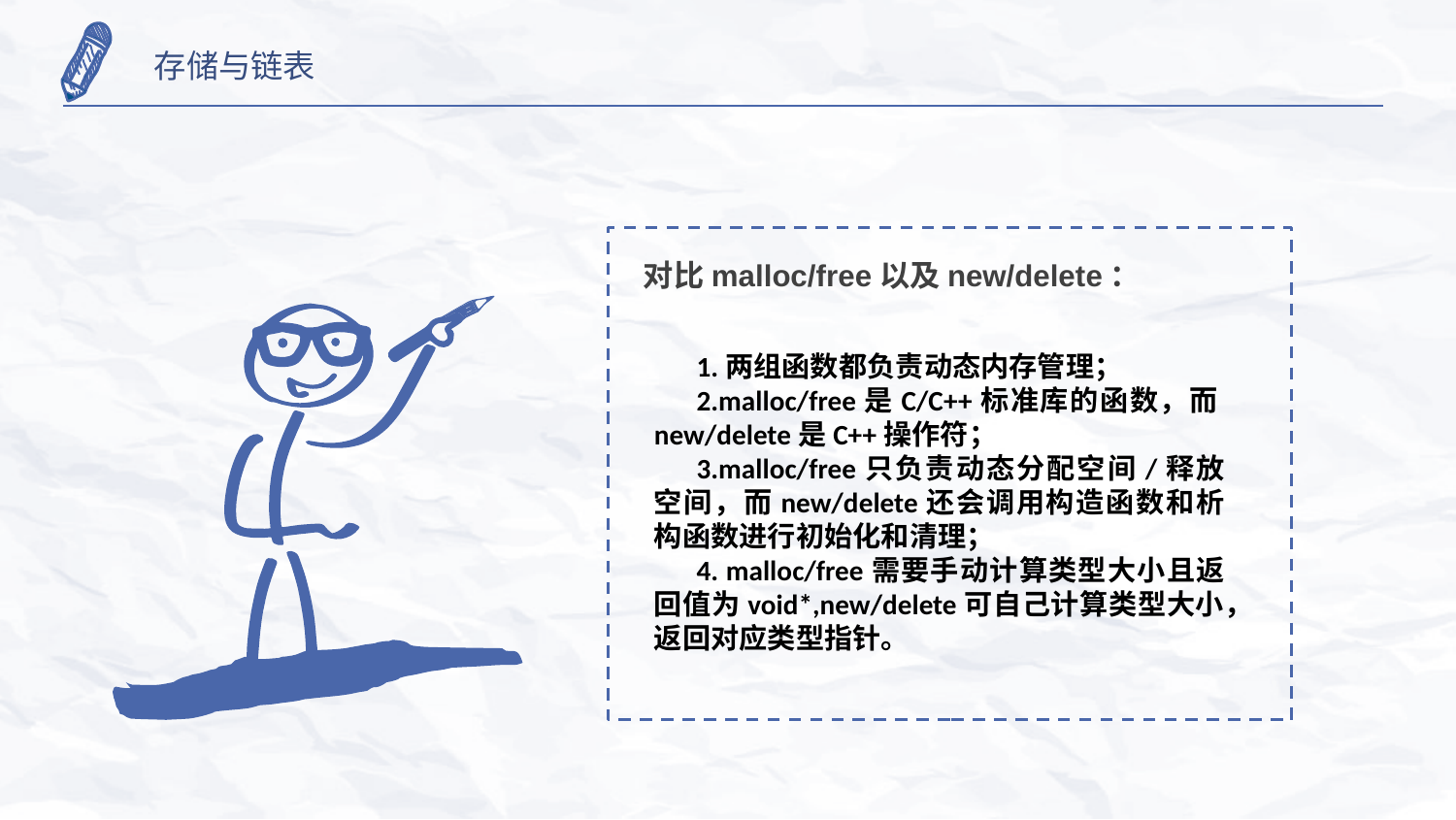

对比malloc/free以及new/delete：
1.两组函数都负责动态内存管理；
2.malloc/free是C/C++标准库的函数，而new/delete是C++操作符；
3.malloc/free只负责动态分配空间/释放空间，而new/delete还会调用构造函数和析构函数进行初始化和清理；
4. malloc/free需要手动计算类型大小且返回值为void*,new/delete可自己计算类型大小，返回对应类型指针。